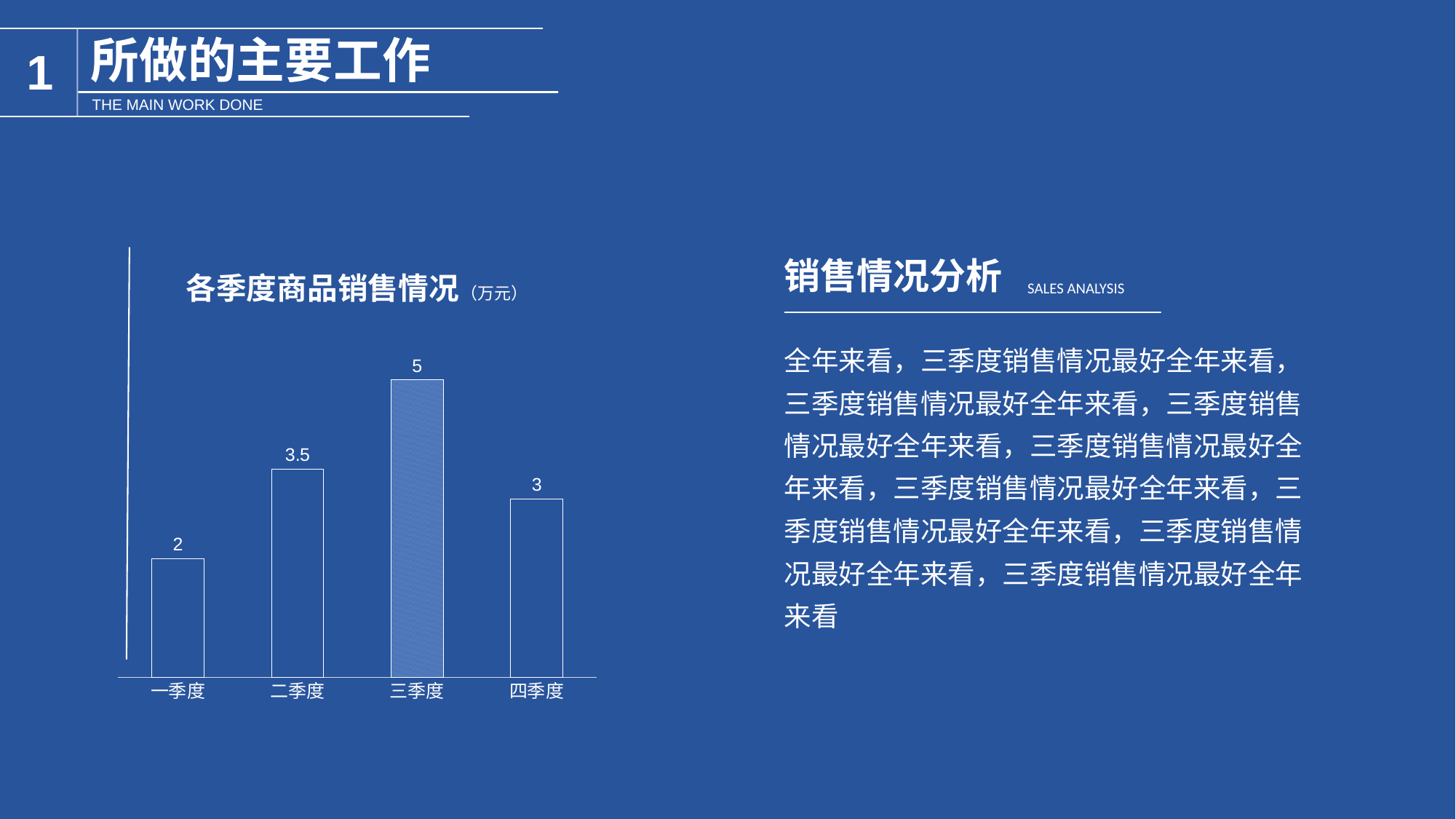

各季度商品销售情况
（万元）

### Chart

| Category | 系列 3 |
|---|---|
| 一季度 | 2.0 |
| 二季度 | 3.5 |
| 三季度 | 5.0 |
| 四季度 | 3.0 |
销售情况分析
SALES ANALYSIS
全年来看，三季度销售情况最好全年来看，三季度销售情况最好全年来看，三季度销售情况最好全年来看，三季度销售情况最好全年来看，三季度销售情况最好全年来看，三季度销售情况最好全年来看，三季度销售情况最好全年来看，三季度销售情况最好全年来看